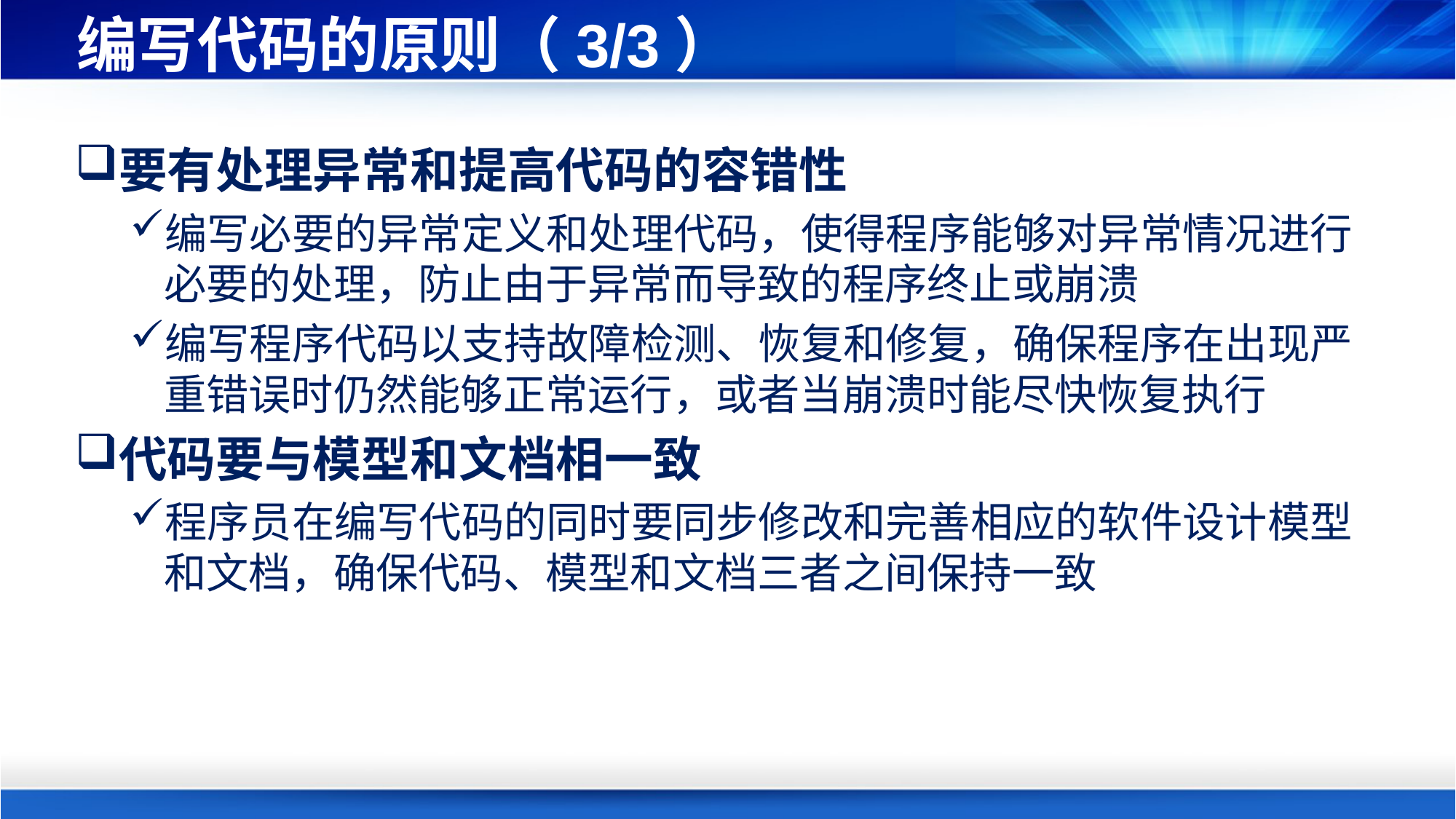

# 编写代码的原则（3/3）
要有处理异常和提高代码的容错性
编写必要的异常定义和处理代码，使得程序能够对异常情况进行必要的处理，防止由于异常而导致的程序终止或崩溃
编写程序代码以支持故障检测、恢复和修复，确保程序在出现严重错误时仍然能够正常运行，或者当崩溃时能尽快恢复执行
代码要与模型和文档相一致
程序员在编写代码的同时要同步修改和完善相应的软件设计模型和文档，确保代码、模型和文档三者之间保持一致